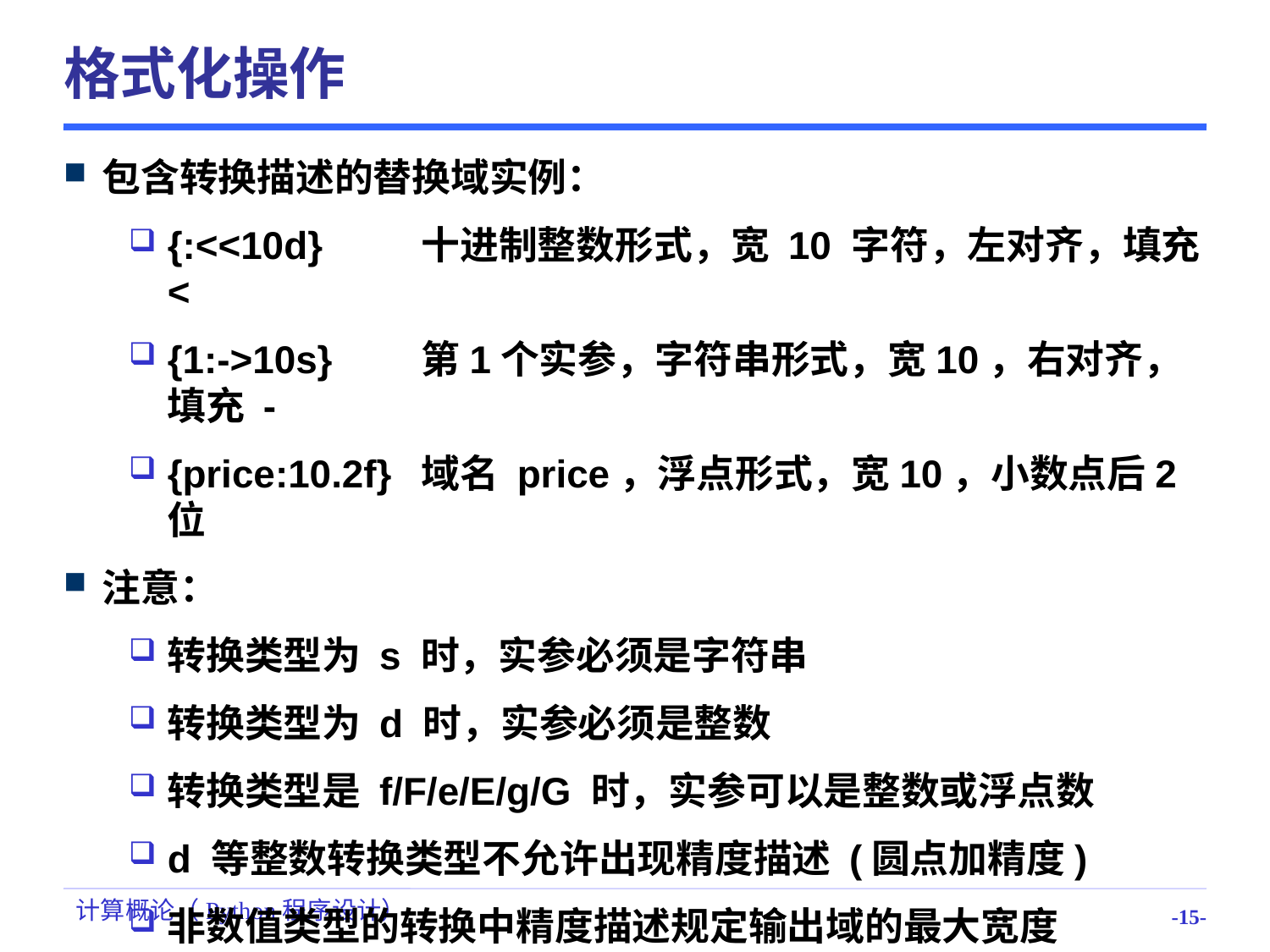

# 格式化操作
包含转换描述的替换域实例：
{:<<10d}	十进制整数形式，宽 10 字符，左对齐，填充 <
{1:->10s}	第1个实参，字符串形式，宽10，右对齐，填充 -
{price:10.2f}	域名 price，浮点形式，宽10，小数点后2位
注意：
转换类型为 s 时，实参必须是字符串
转换类型为 d 时，实参必须是整数
转换类型是 f/F/e/E/g/G 时，实参可以是整数或浮点数
d 等整数转换类型不允许出现精度描述 (圆点加精度)
非数值类型的转换中精度描述规定输出域的最大宽度
(更多转换描述说明参见标准库手册)